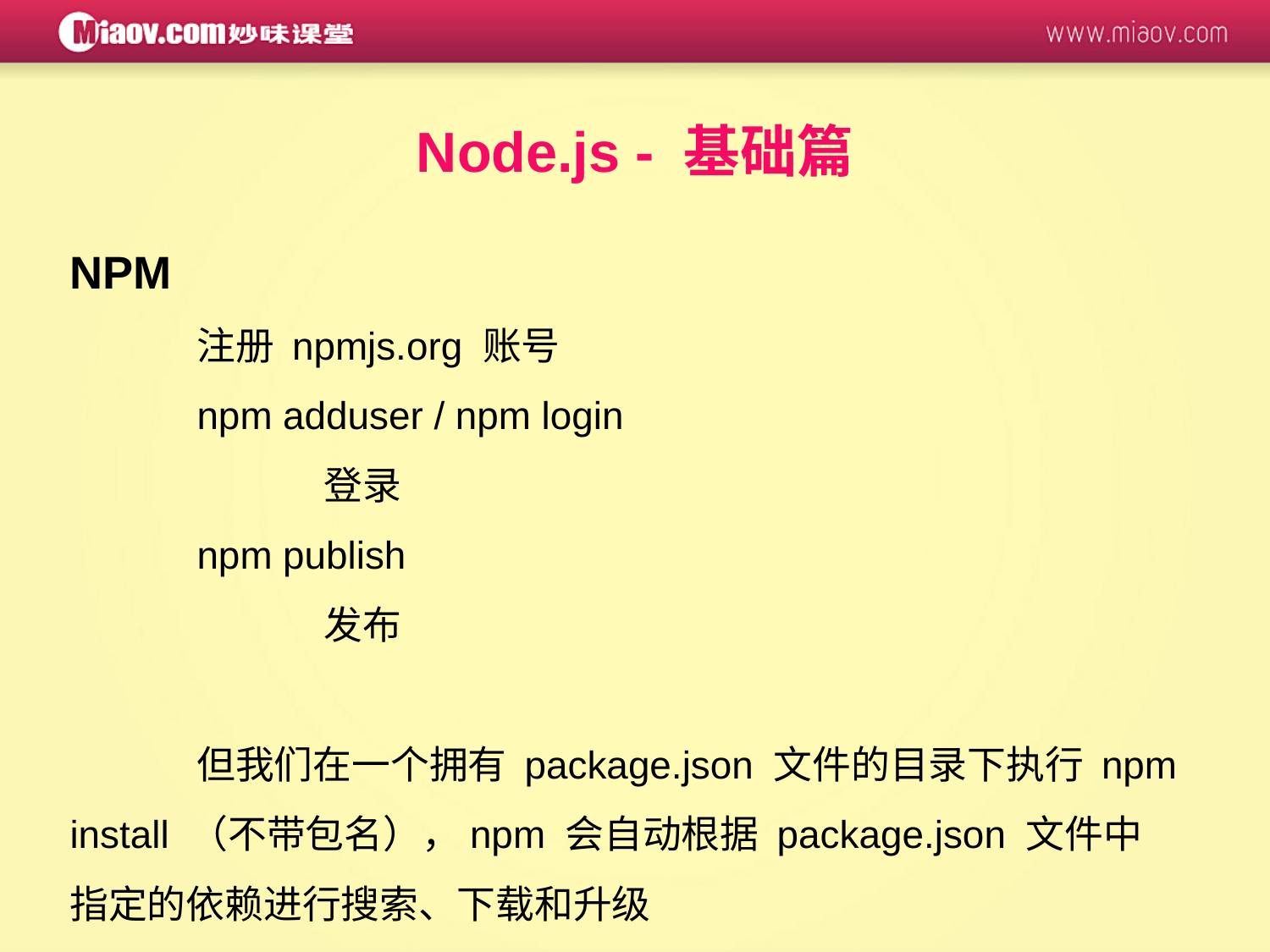

Node.js - 基础篇
NPM
	注册 npmjs.org 账号
	npm adduser / npm login
		登录
	npm publish
		发布

	但我们在一个拥有 package.json 文件的目录下执行 npm install （不带包名），npm 会自动根据 package.json 文件中指定的依赖进行搜索、下载和升级